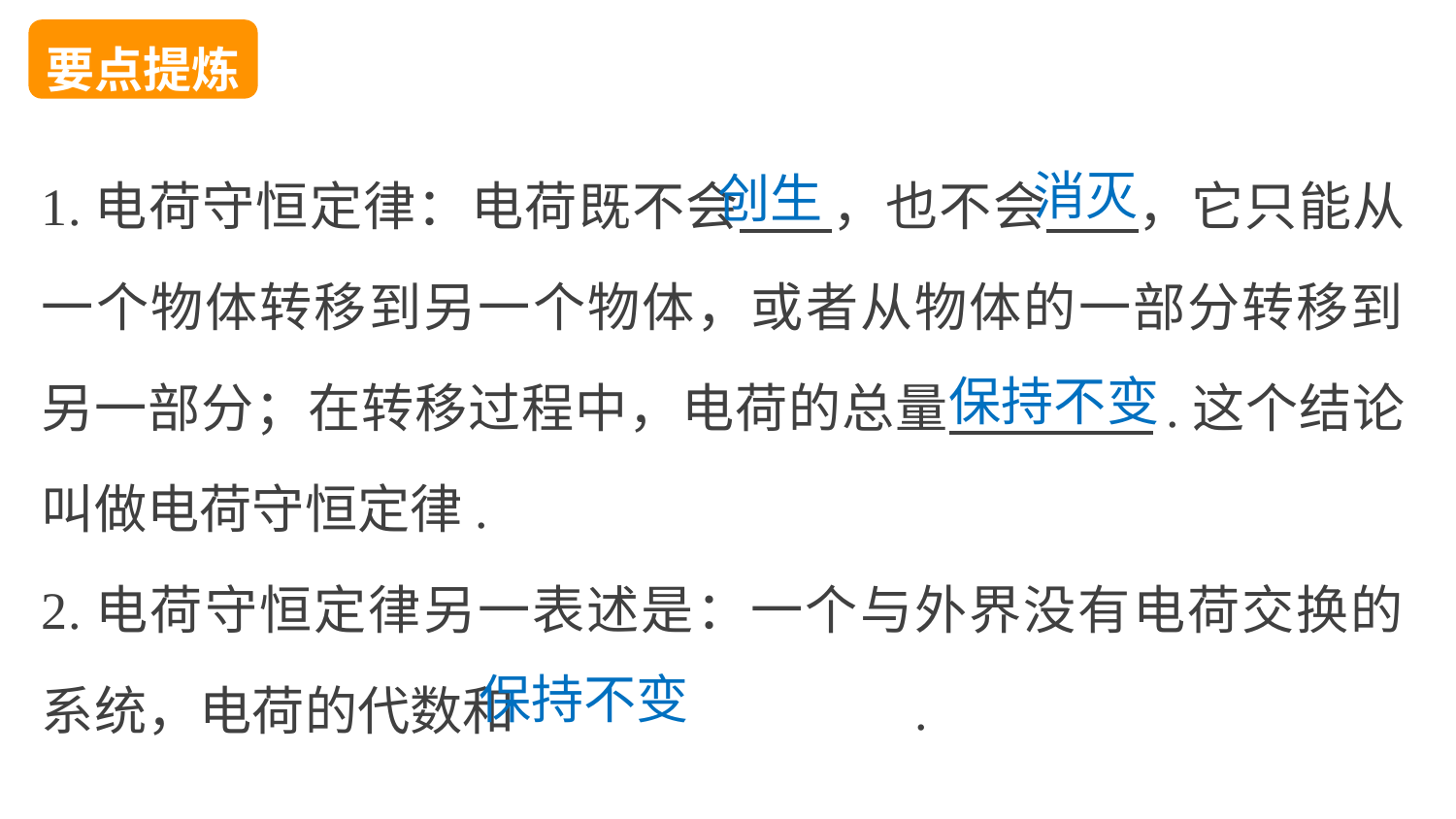

要点提炼
消灭
创生
1.电荷守恒定律：电荷既不会       ，也不会       ，它只能从一个物体转移到另一个物体，或者从物体的一部分转移到另一部分；在转移过程中，电荷的总量                .这个结论叫做电荷守恒定律.
2.电荷守恒定律另一表述是：一个与外界没有电荷交换的系统，电荷的代数和			.
保持不变
保持不变